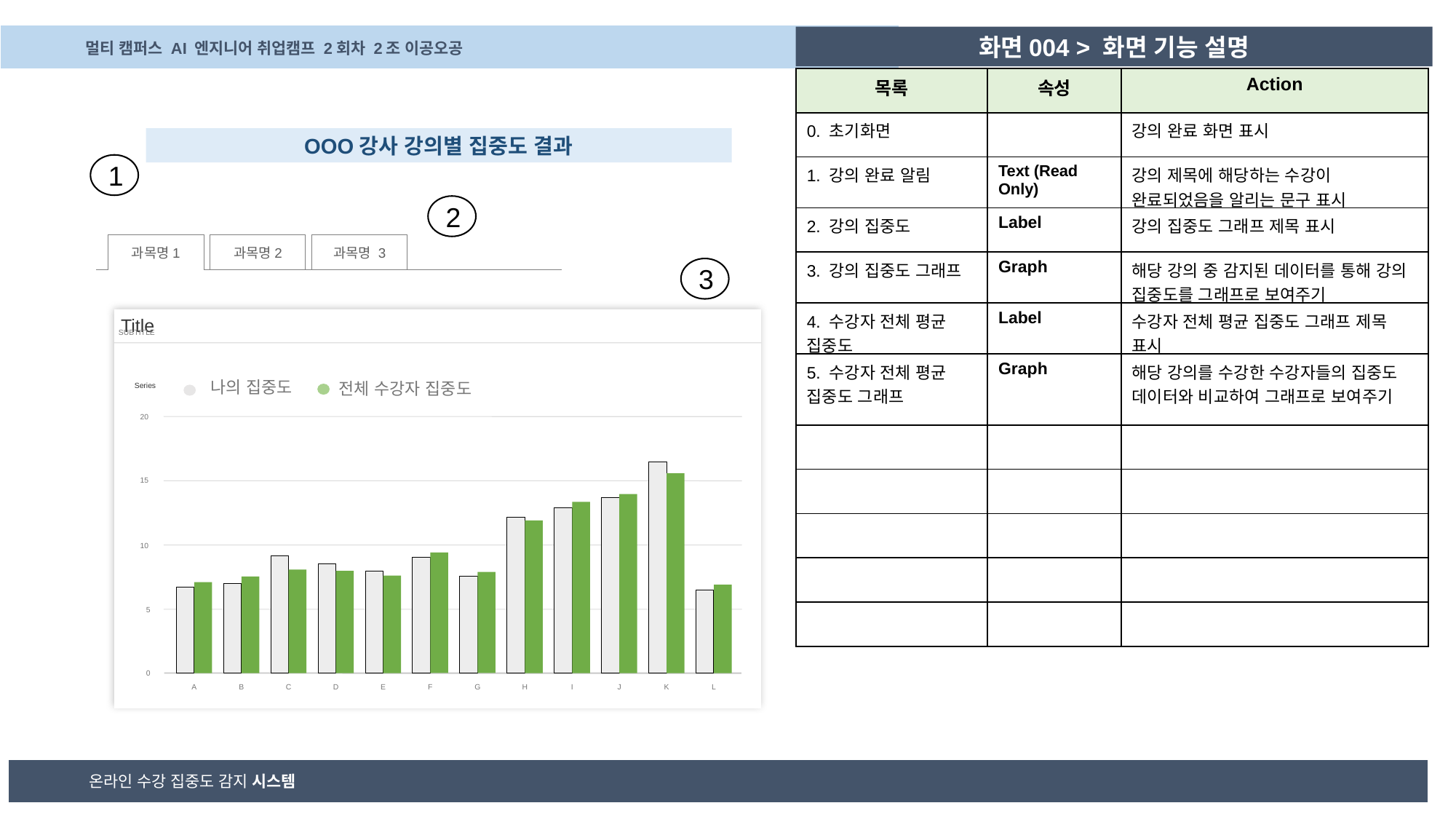

화면004 > 화면 기능 설명
멀티 캠퍼스 AI 엔지니어 취업캠프 2회차 2조 이공오공
| 목록 | 속성 | Action |
| --- | --- | --- |
| 0. 초기화면 |  | 강의 완료 화면 표시 |
| 1. 강의 완료 알림 | Text (Read Only) | 강의 제목에 해당하는 수강이 완료되었음을 알리는 문구 표시 |
| 2. 강의 집중도 | Label | 강의 집중도 그래프 제목 표시 |
| 3. 강의 집중도 그래프 | Graph | 해당 강의 중 감지된 데이터를 통해 강의 집중도를 그래프로 보여주기 |
| 4. 수강자 전체 평균 집중도 | Label | 수강자 전체 평균 집중도 그래프 제목 표시 |
| 5. 수강자 전체 평균 집중도 그래프 | Graph | 해당 강의를 수강한 수강자들의 집중도 데이터와 비교하여 그래프로 보여주기 |
|  |  |  |
|  |  |  |
|  |  |  |
|  |  |  |
|  |  |  |
OOO강사 강의별 집중도 결과
1
2
과목명1
과목명 3
과목명2
3
Title
Subtitle

Series
나의 집중도
전체 수강자 집중도

20
15
10
5
0

J
A
B
C
D
E
F
G
H
I
K
L

온라인 수강 집중도 감지 시스템